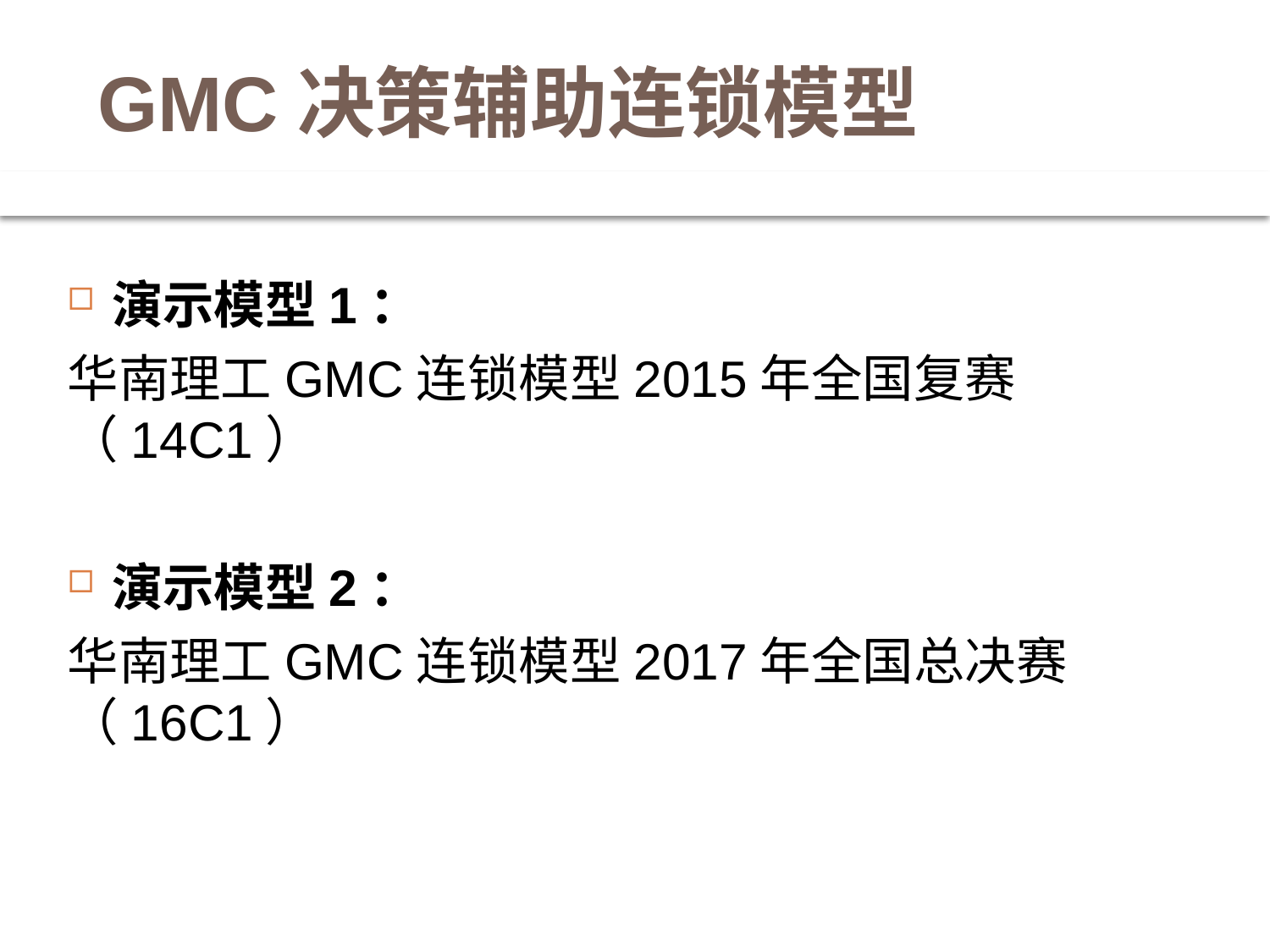

# GMC决策辅助连锁模型
演示模型1：
华南理工GMC连锁模型2015年全国复赛（14C1）

演示模型2：
华南理工GMC连锁模型2017年全国总决赛（16C1）